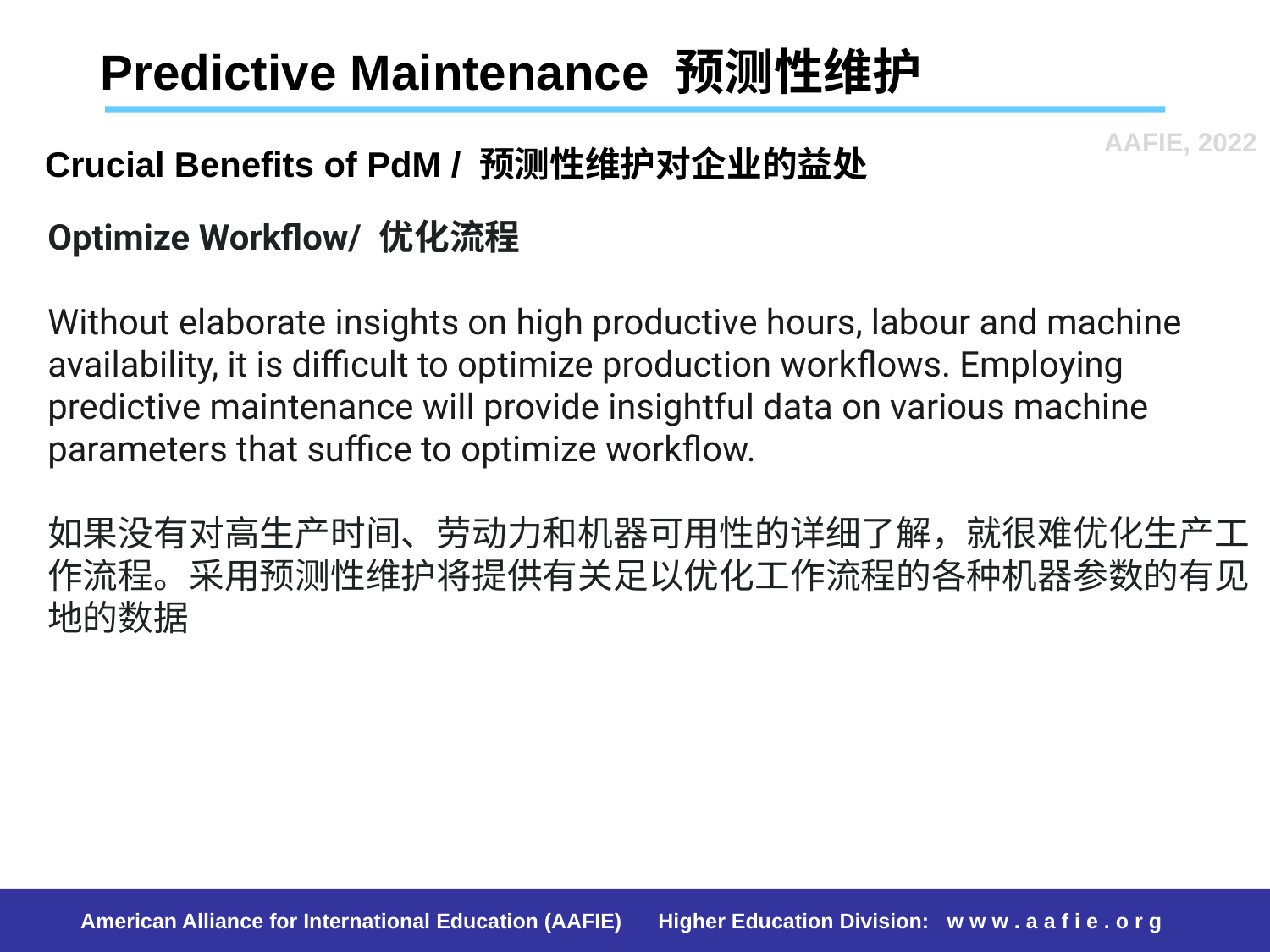

Predictive Maintenance 预测性维护
AAFIE, 2022
Crucial Benefits of PdM / 预测性维护对企业的益处
Optimize Workflow/ 优化流程

Without elaborate insights on high productive hours, labour and machine availability, it is difficult to optimize production workflows. Employing predictive maintenance will provide insightful data on various machine parameters that suffice to optimize workflow.
如果没有对高生产时间、劳动力和机器可用性的详细了解，就很难优化生产工作流程。采用预测性维护将提供有关足以优化工作流程的各种机器参数的有见地的数据